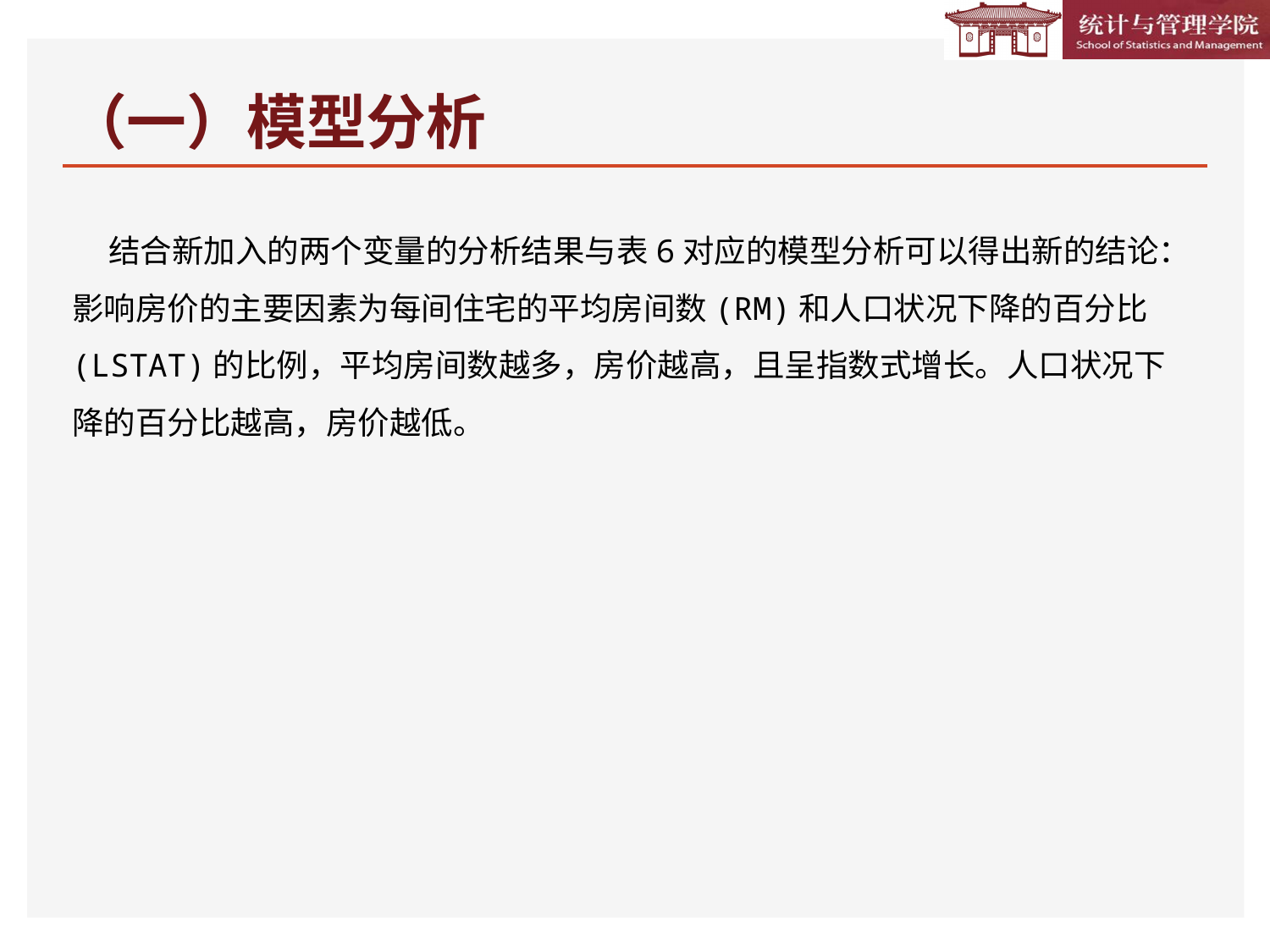

# （一）模型分析
    结合新加入的两个变量的分析结果与表6对应的模型分析可以得出新的结论：影响房价的主要因素为每间住宅的平均房间数(RM)和人口状况下降的百分比(LSTAT)的比例，平均房间数越多，房价越高，且呈指数式增长。人口状况下降的百分比越高，房价越低。